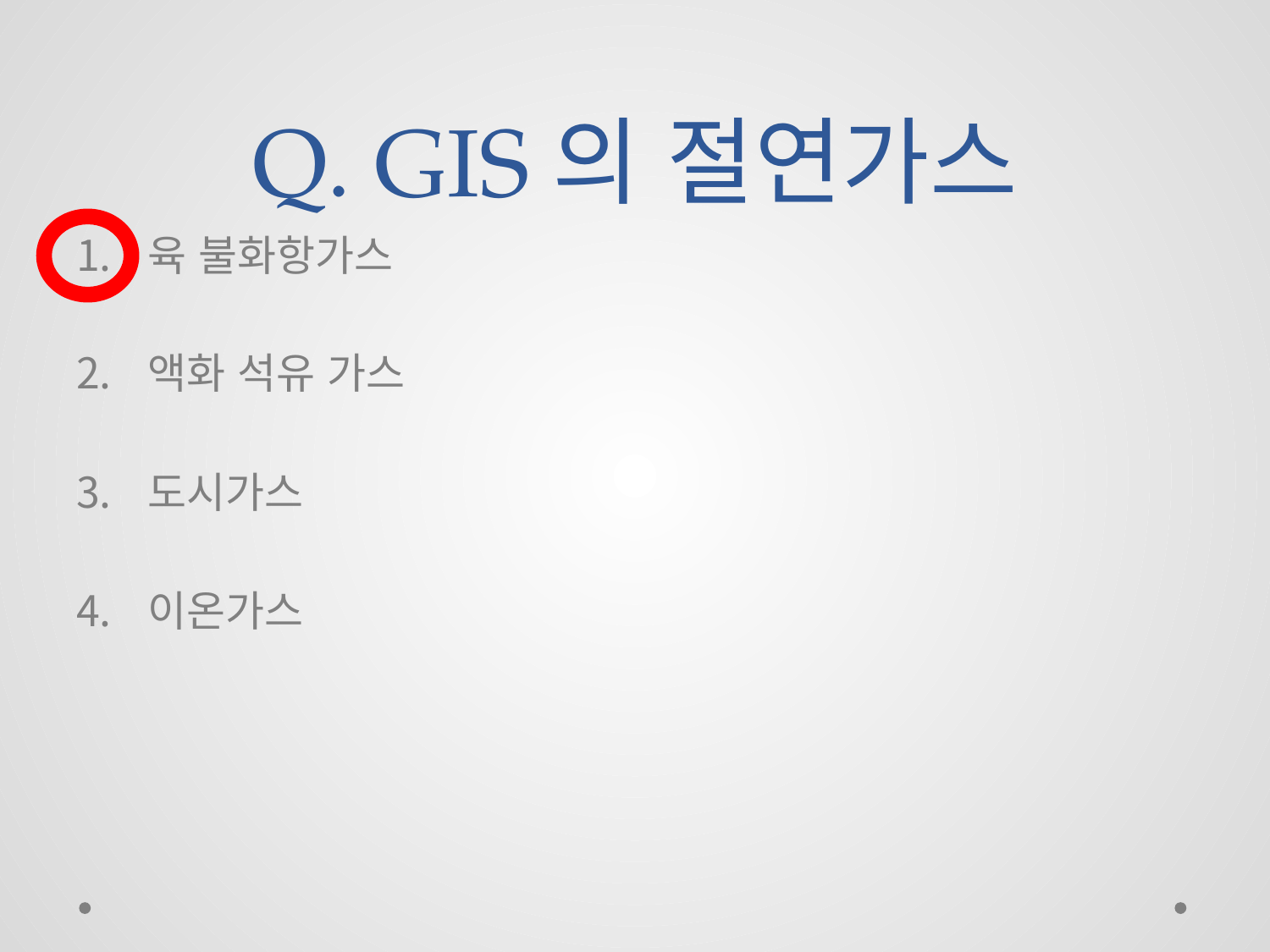

# Q. GIS의 절연가스

육 불화항가스

액화 석유 가스

도시가스

이온가스